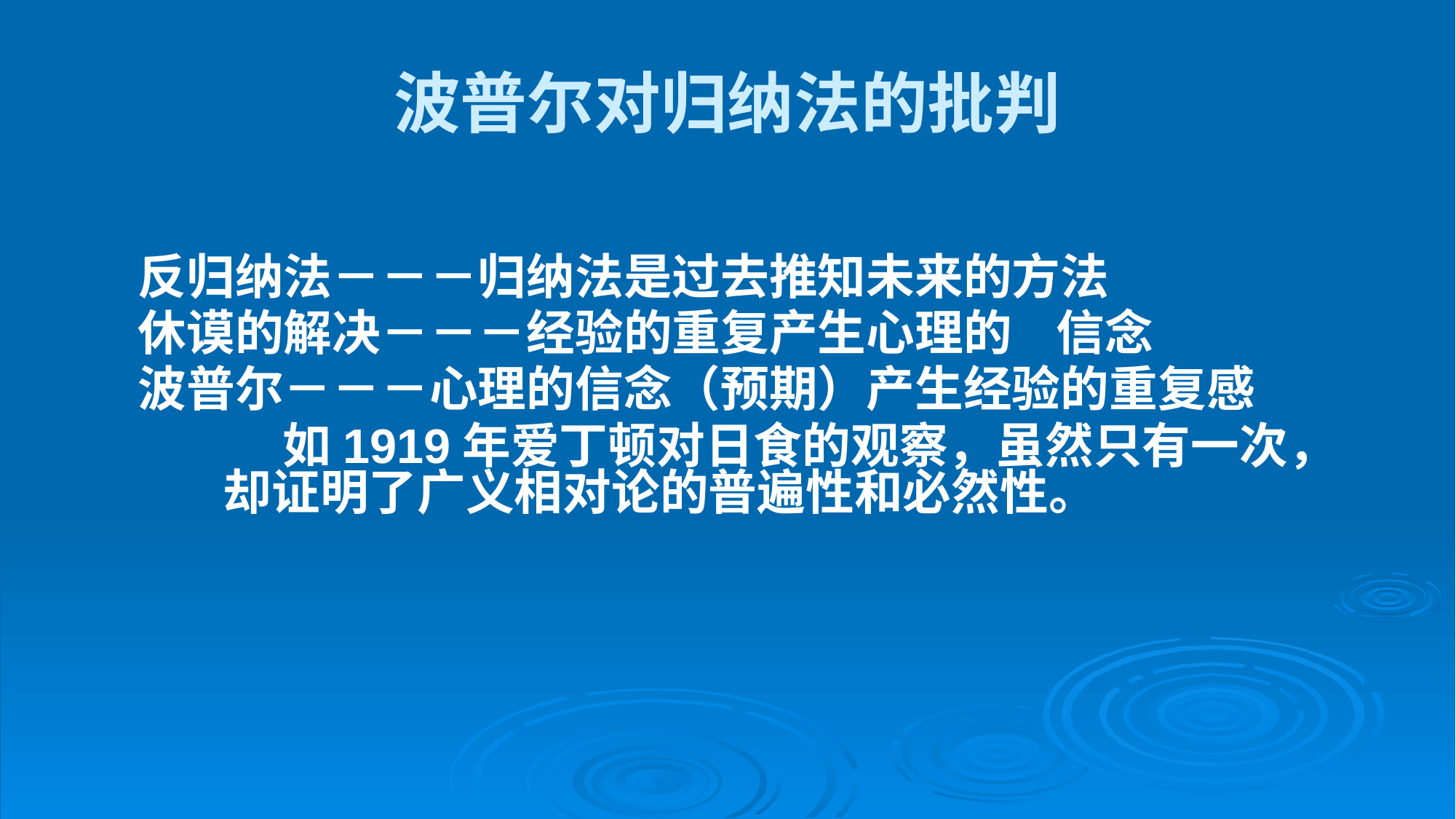

# 波普尔对归纳法的批判

反归纳法－－－归纳法是过去推知未来的方法
休谟的解决－－－经验的重复产生心理的    信念
波普尔－－－心理的信念（预期）产生经验的重复感
            如1919年爱丁顿对日食的观察，虽然只有一次，却证明了广义相对论的普遍性和必然性。